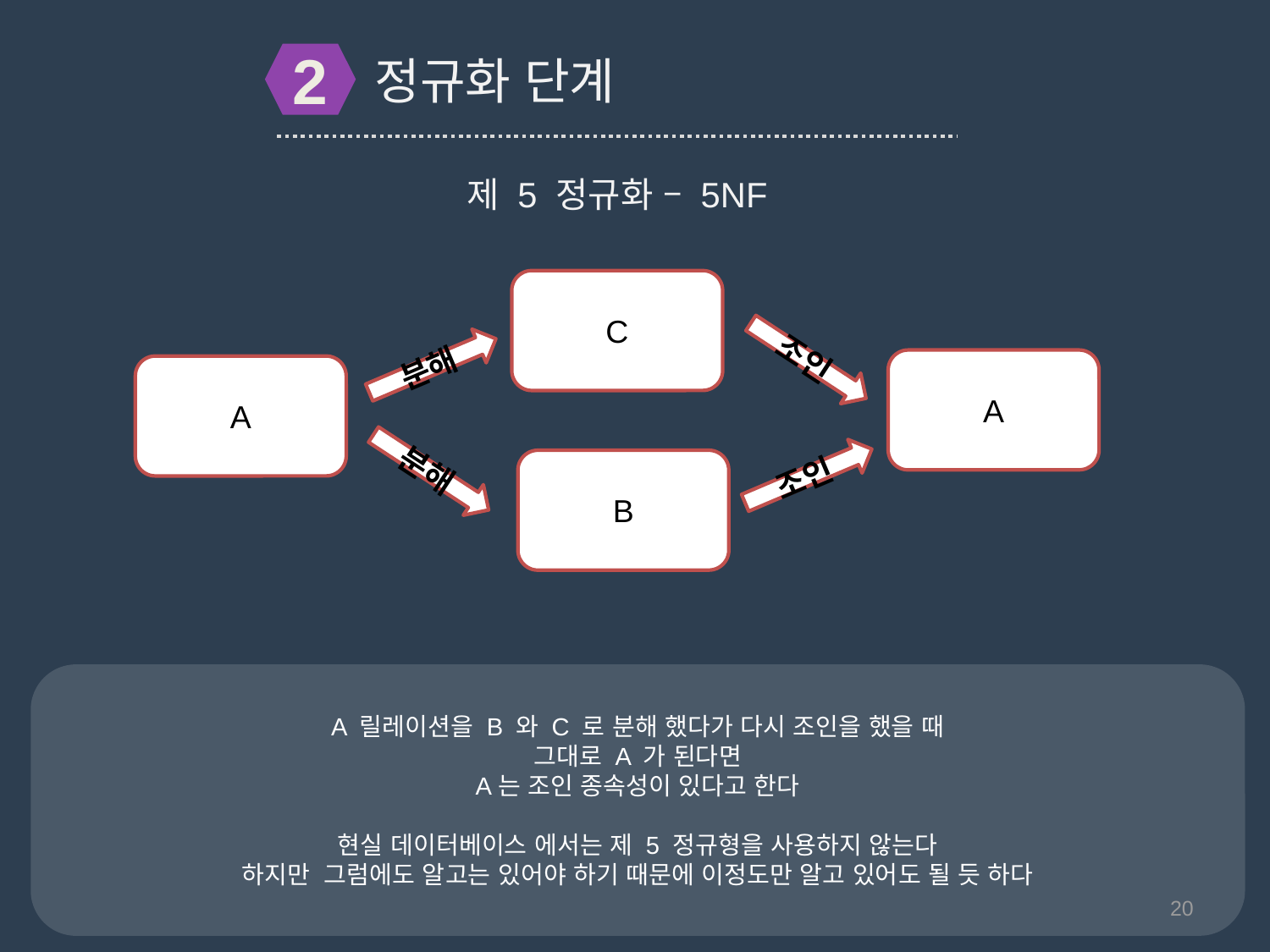

2
정규화 단계
제 5 정규화 – 5NF
C

조인
분해
A
A
B
분해
조인
A 릴레이션을 B 와 C 로 분해 했다가 다시 조인을 했을 때
그대로 A 가 된다면
A는 조인 종속성이 있다고 한다

현실 데이터베이스 에서는 제 5 정규형을 사용하지 않는다
하지만  그럼에도 알고는 있어야 하기 때문에 이정도만 알고 있어도 될 듯 하다
20